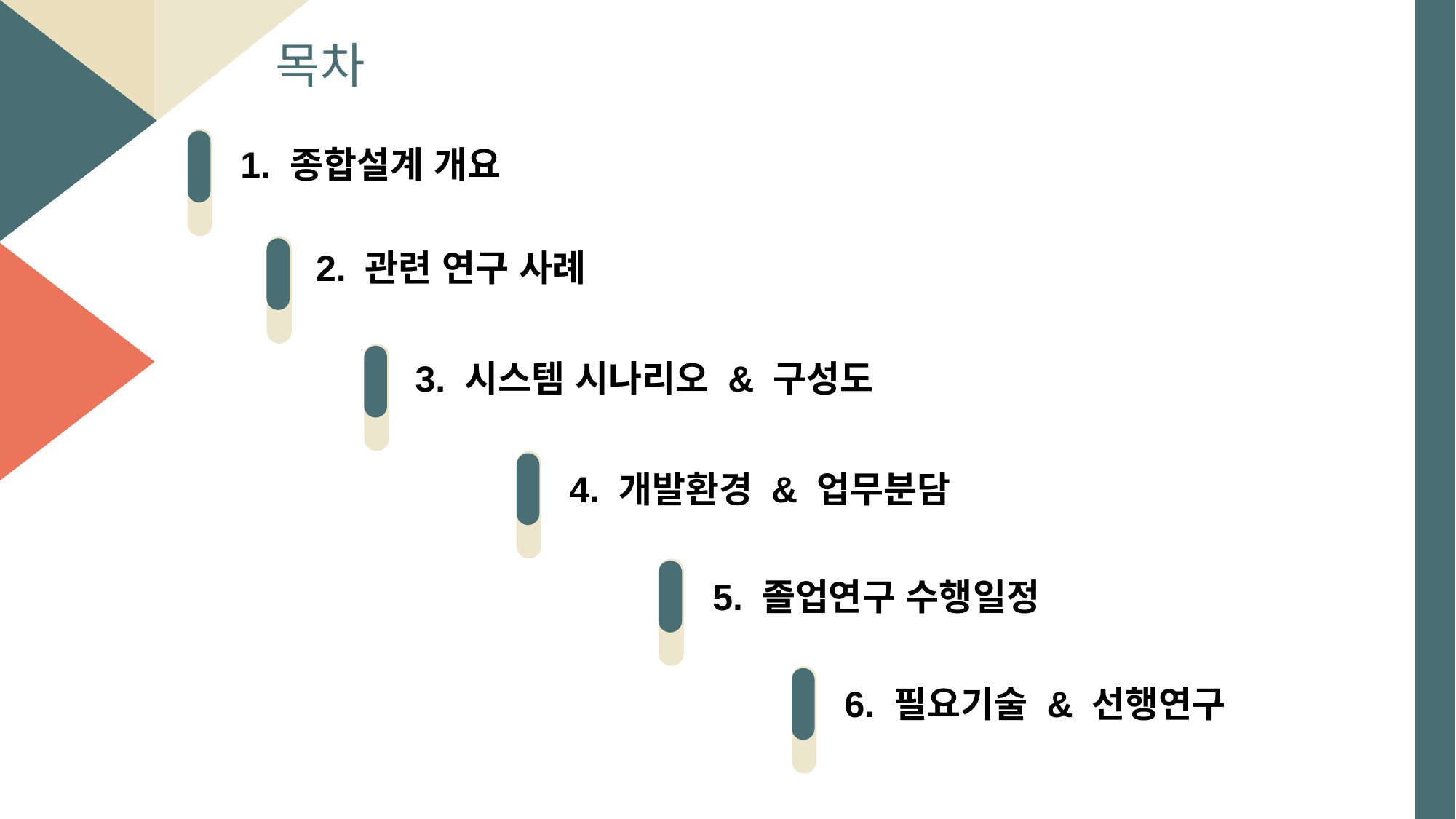

목차
1. 종합설계 개요

2. 관련 연구 사례

3. 시스템 시나리오 & 구성도

4. 개발환경 & 업무분담

5. 졸업연구 수행일정

6. 필요기술 & 선행연구